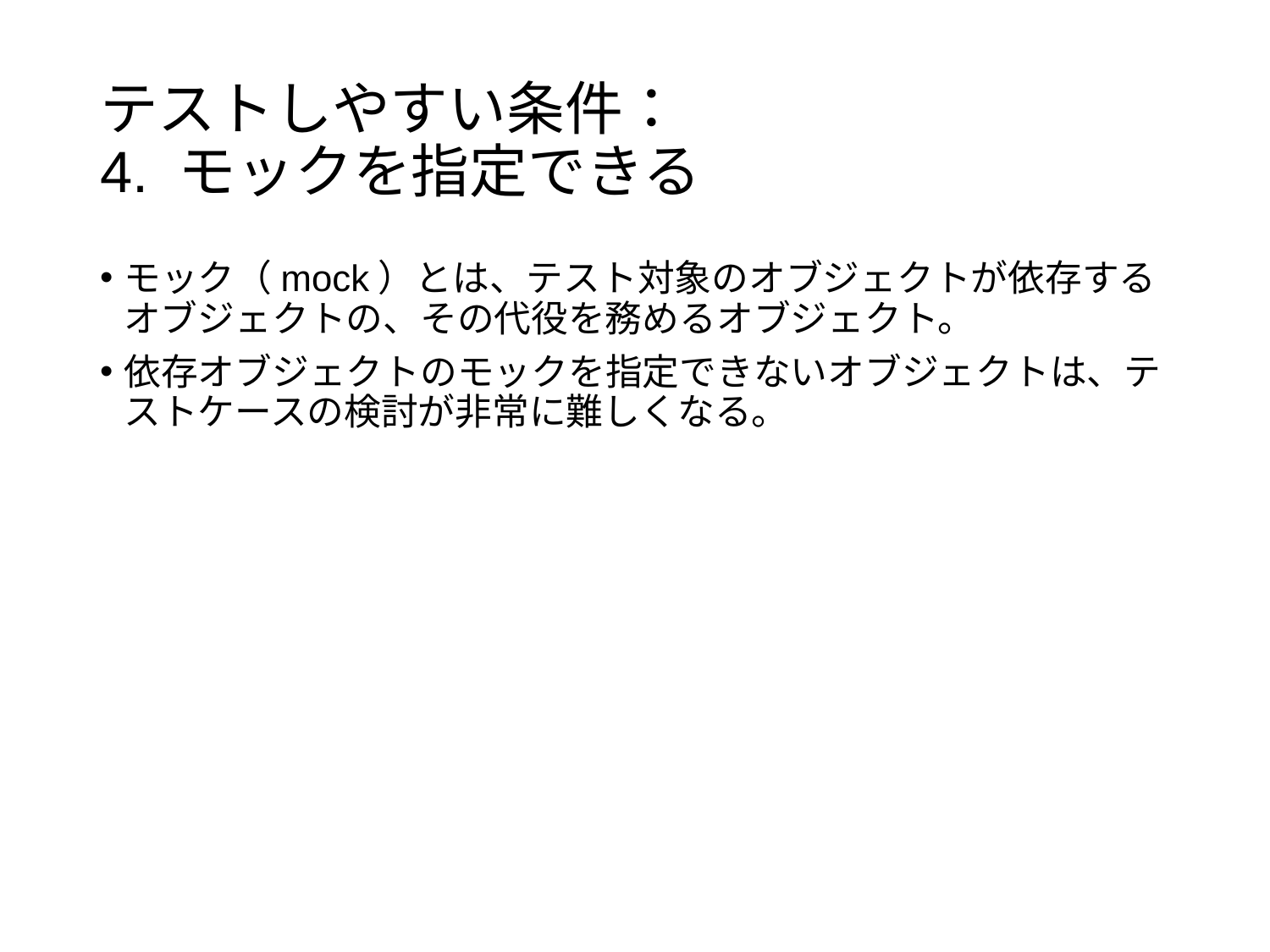

# テストしやすい条件： 4. モックを指定できる
モック（mock）とは、テスト対象のオブジェクトが依存するオブジェクトの、その代役を務めるオブジェクト。
依存オブジェクトのモックを指定できないオブジェクトは、テストケースの検討が非常に難しくなる。